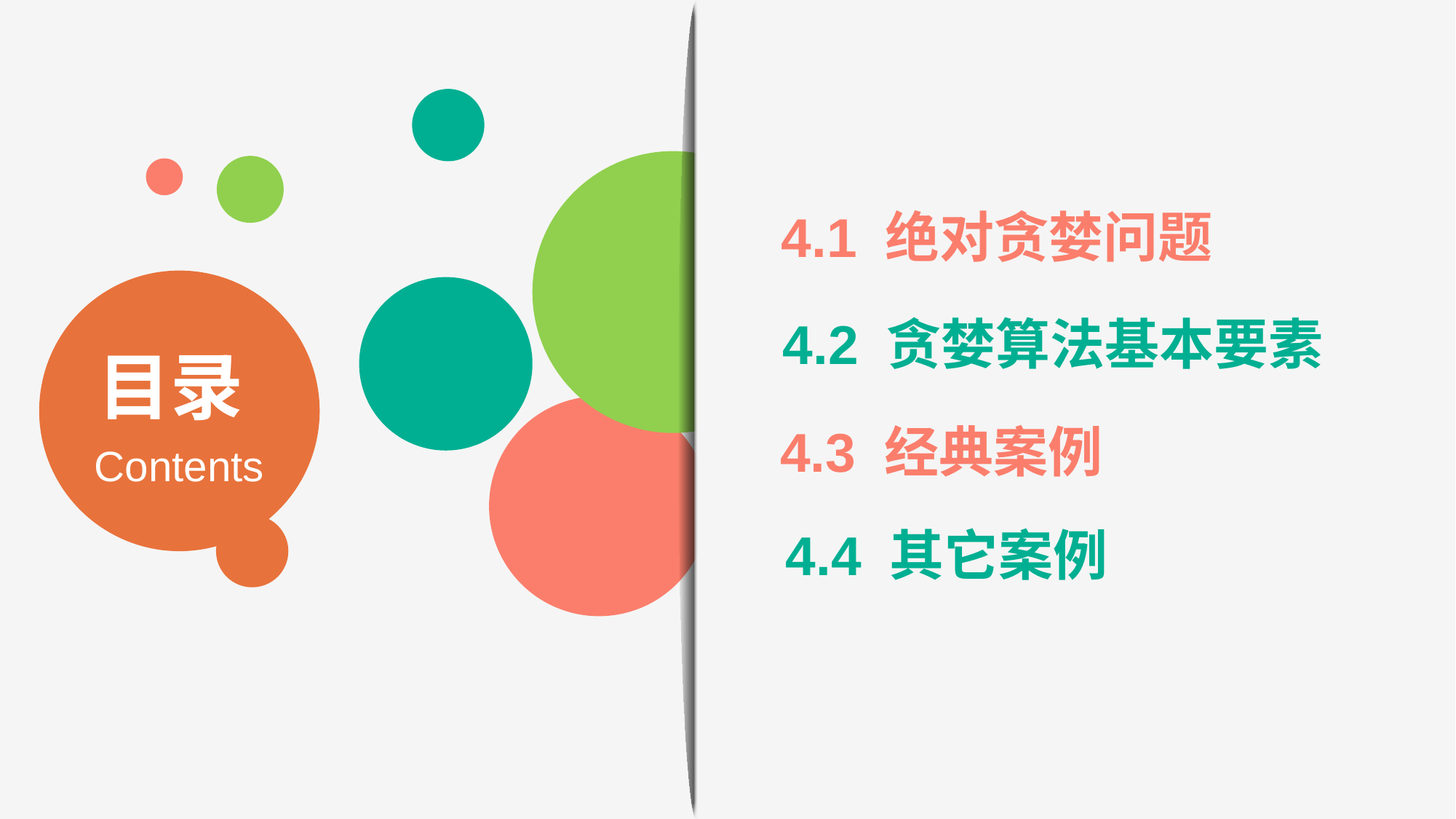

4.1 绝对贪婪问题
4.2 贪婪算法基本要素
目录Contents
4.3 经典案例
4.4 其它案例